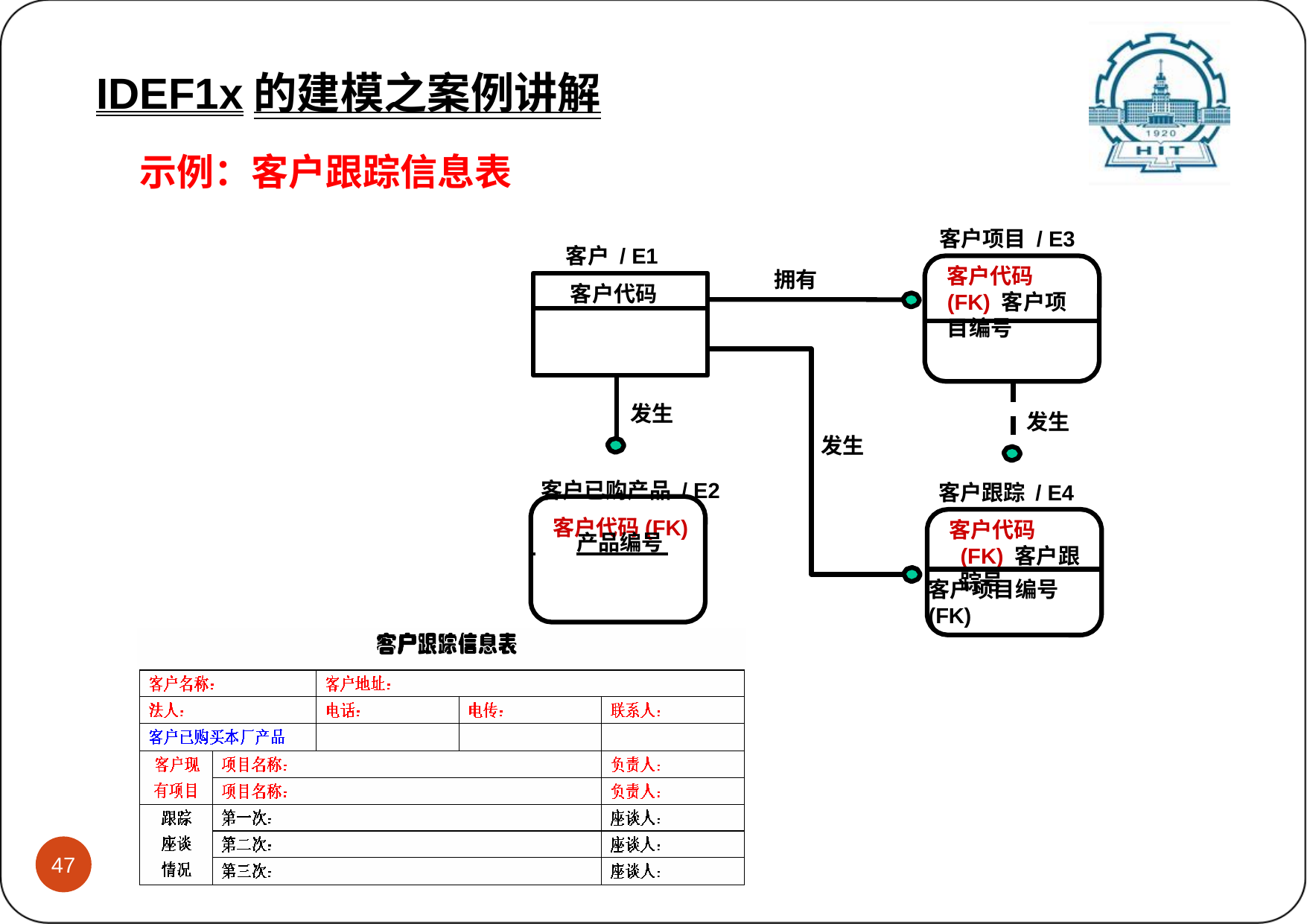

IDEF1x的建模之案例讲解
示例：客户跟踪信息表
客户项目 / E3
客户代码(FK) 客户项目编号
客户 / E1

拥有

客户代码

发生
发生
发生

客户已购产品 / E2 客户代码(FK)
客户跟踪 / E4
客户代码(FK) 客户跟踪号

 	产品编号

客户项目编号(FK)